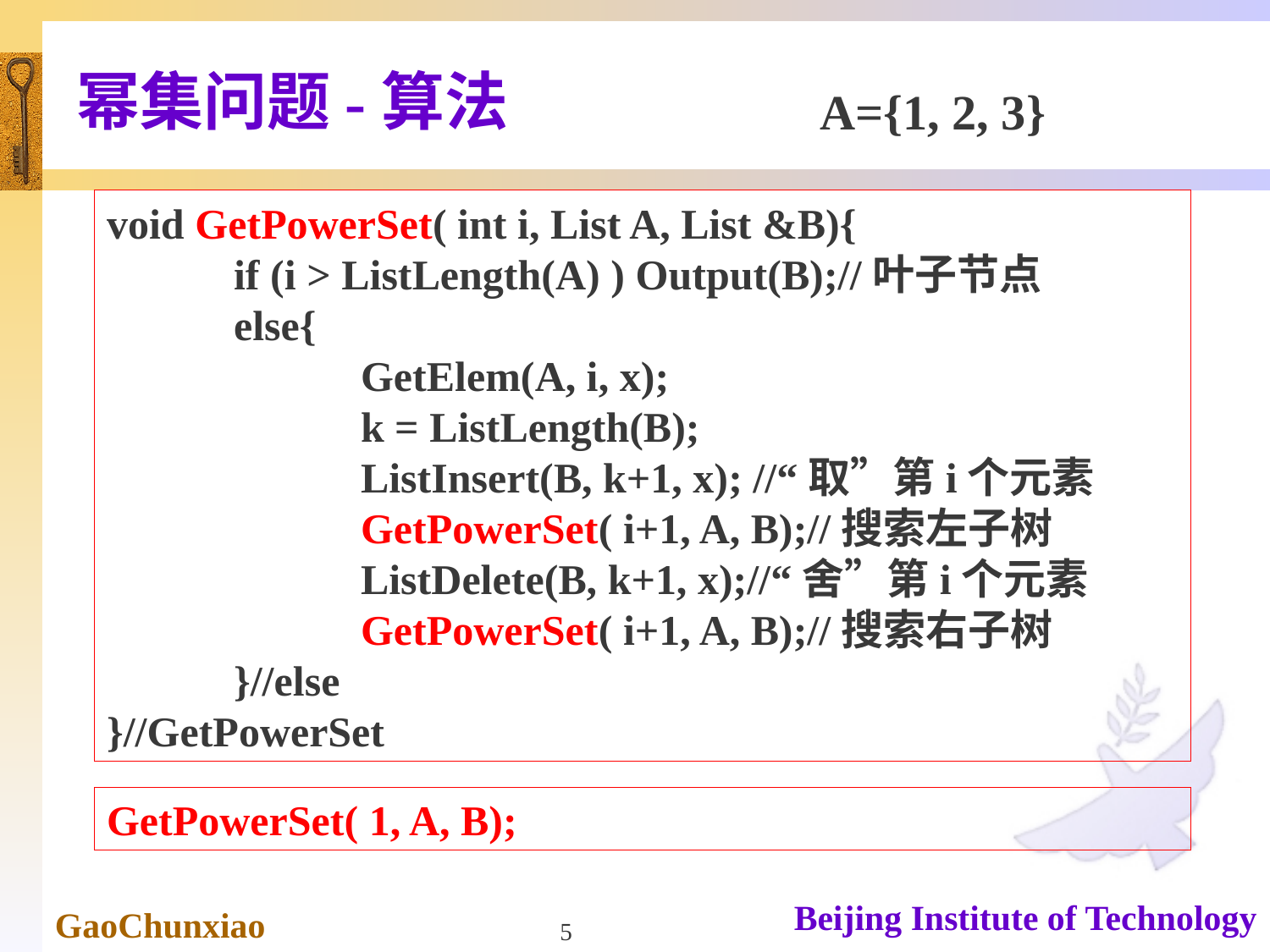

# 幂集问题-算法
A={1, 2, 3}
void GetPowerSet( int i, List A, List &B){
	if (i > ListLength(A) ) Output(B);//叶子节点
	else{
		GetElem(A, i, x);
		k = ListLength(B);
		ListInsert(B, k+1, x); //“取”第i个元素
		GetPowerSet( i+1, A, B);//搜索左子树
		ListDelete(B, k+1, x);//“舍”第i个元素
		GetPowerSet( i+1, A, B);//搜索右子树
	}//else
}//GetPowerSet
GetPowerSet( 1, A, B);
5